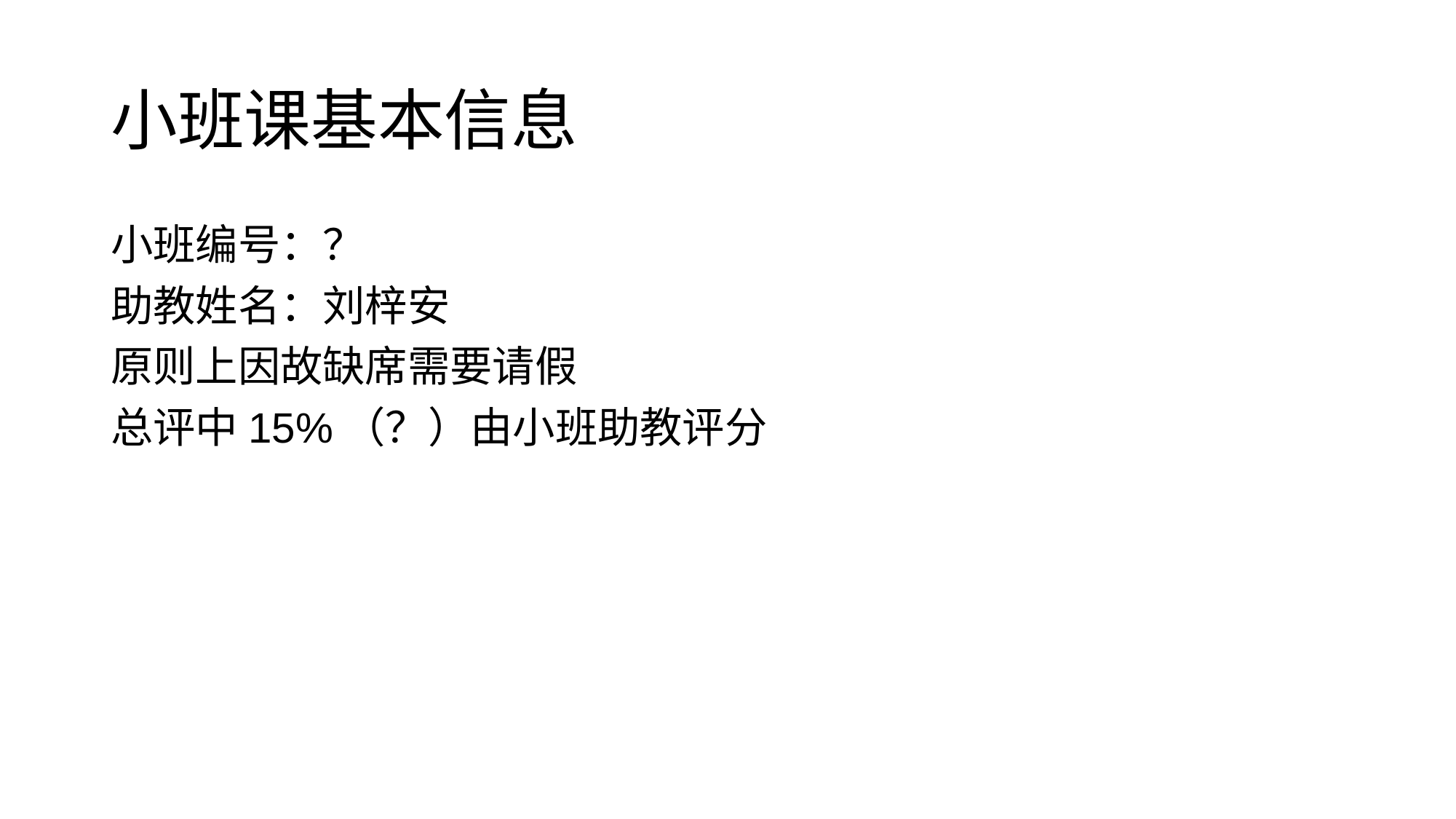

# 小班课基本信息
小班编号：？
助教姓名：刘梓安
原则上因故缺席需要请假
总评中15%（？）由小班助教评分